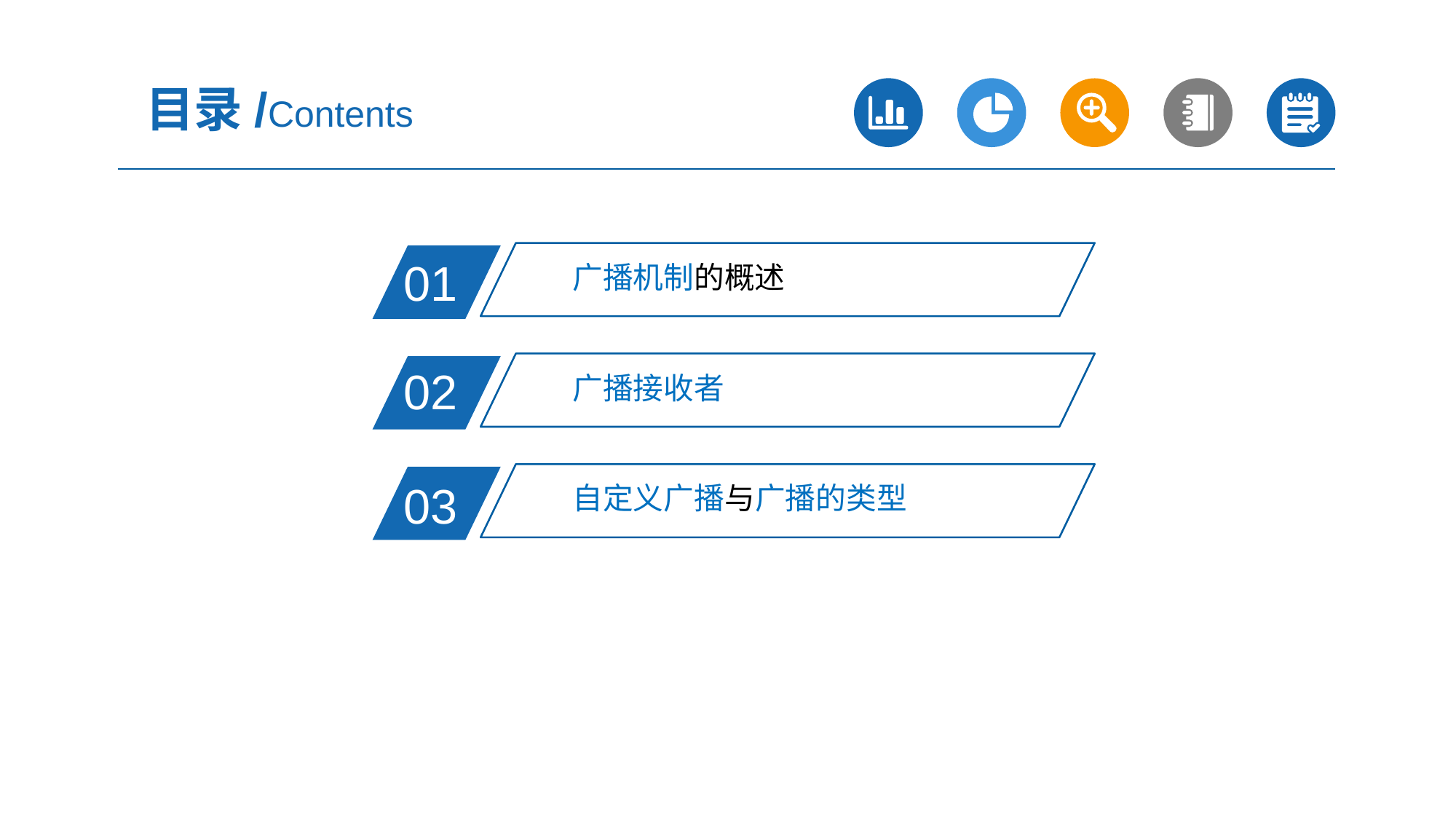

目录/Contents

广播机制的概述

01

广播接收者
02

自定义广播与广播的类型

03